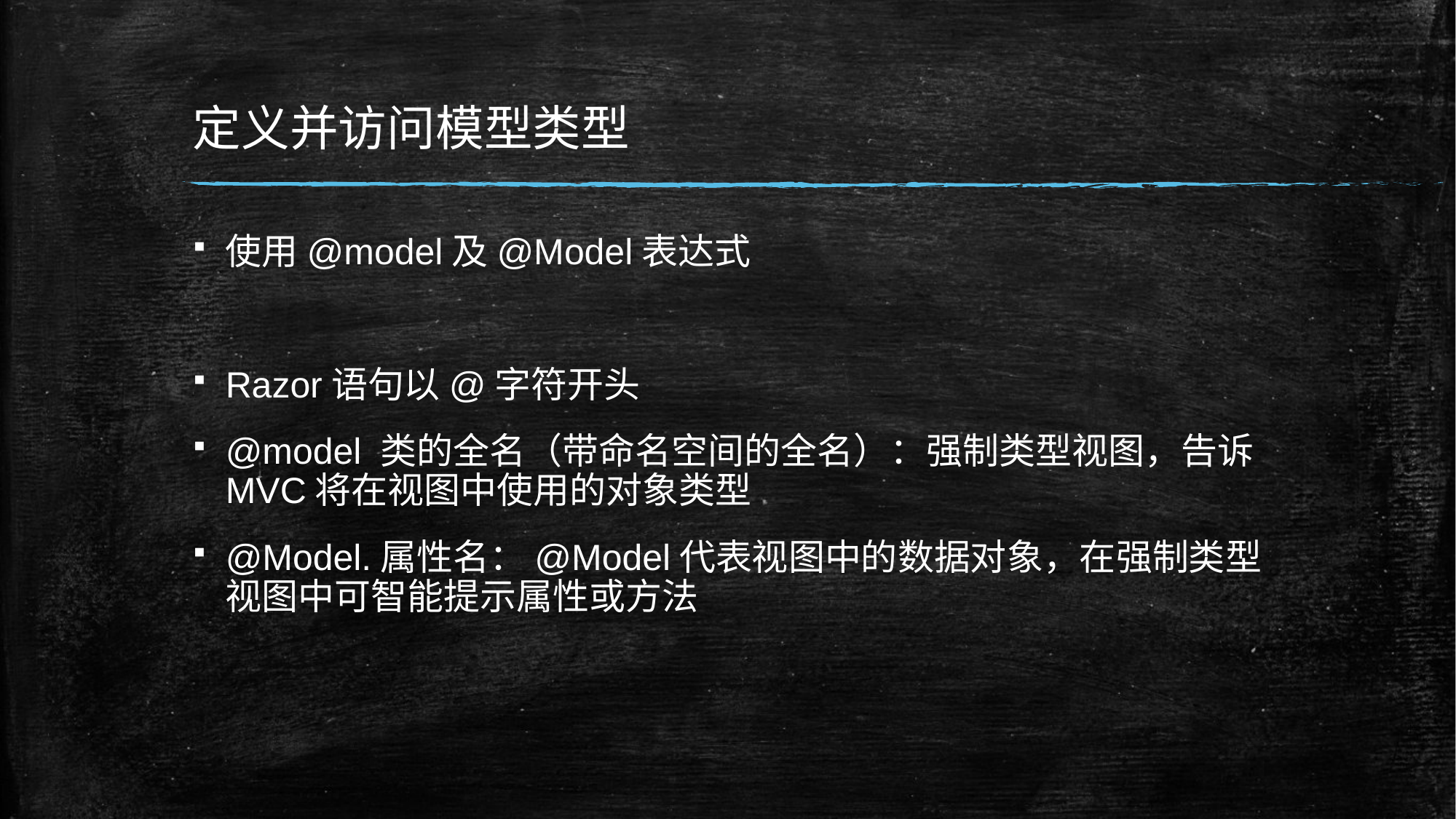

# 定义并访问模型类型
使用@model及@Model表达式

Razor语句以@字符开头
@model 类的全名（带命名空间的全名）：强制类型视图，告诉MVC将在视图中使用的对象类型
@Model.属性名：@Model代表视图中的数据对象，在强制类型视图中可智能提示属性或方法